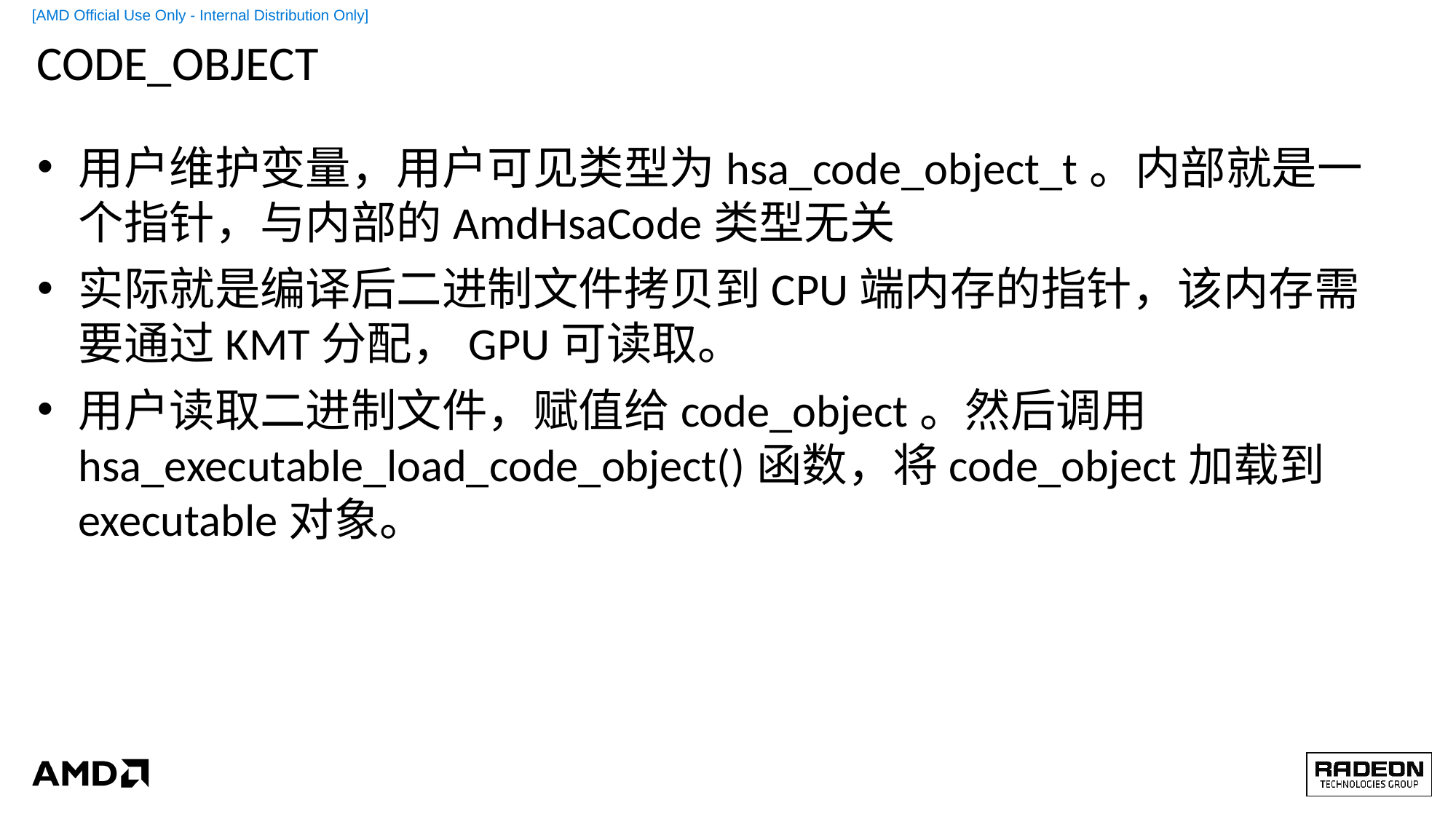

# Code_object

用户维护变量，用户可见类型为hsa_code_object_t。内部就是一个指针，与内部的AmdHsaCode类型无关
实际就是编译后二进制文件拷贝到CPU端内存的指针，该内存需要通过KMT分配，GPU可读取。
用户读取二进制文件，赋值给code_object。然后调用hsa_executable_load_code_object()函数，将code_object加载到executable对象。